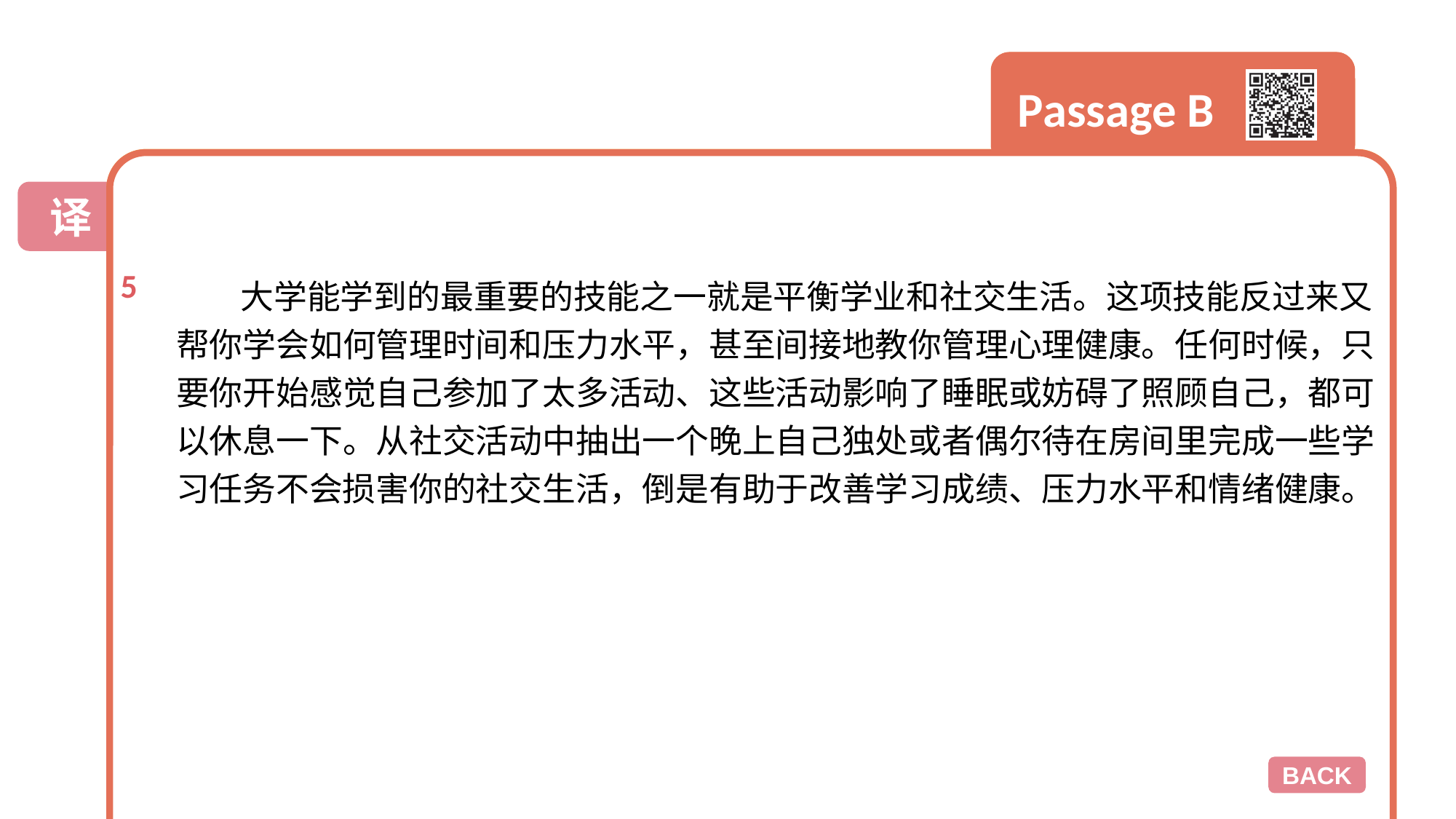

大学能学到的最重要的技能之一就是平衡学业和社交生活。这项技能反过来又帮你学会如何管理时间和压力水平，甚至间接地教你管理心理健康。任何时候，只要你开始感觉自己参加了太多活动、这些活动影响了睡眠或妨碍了照顾自己，都可以休息一下。从社交活动中抽出一个晚上自己独处或者偶尔待在房间里完成一些学习任务不会损害你的社交生活，倒是有助于改善学习成绩、压力水平和情绪健康。

5

BACK